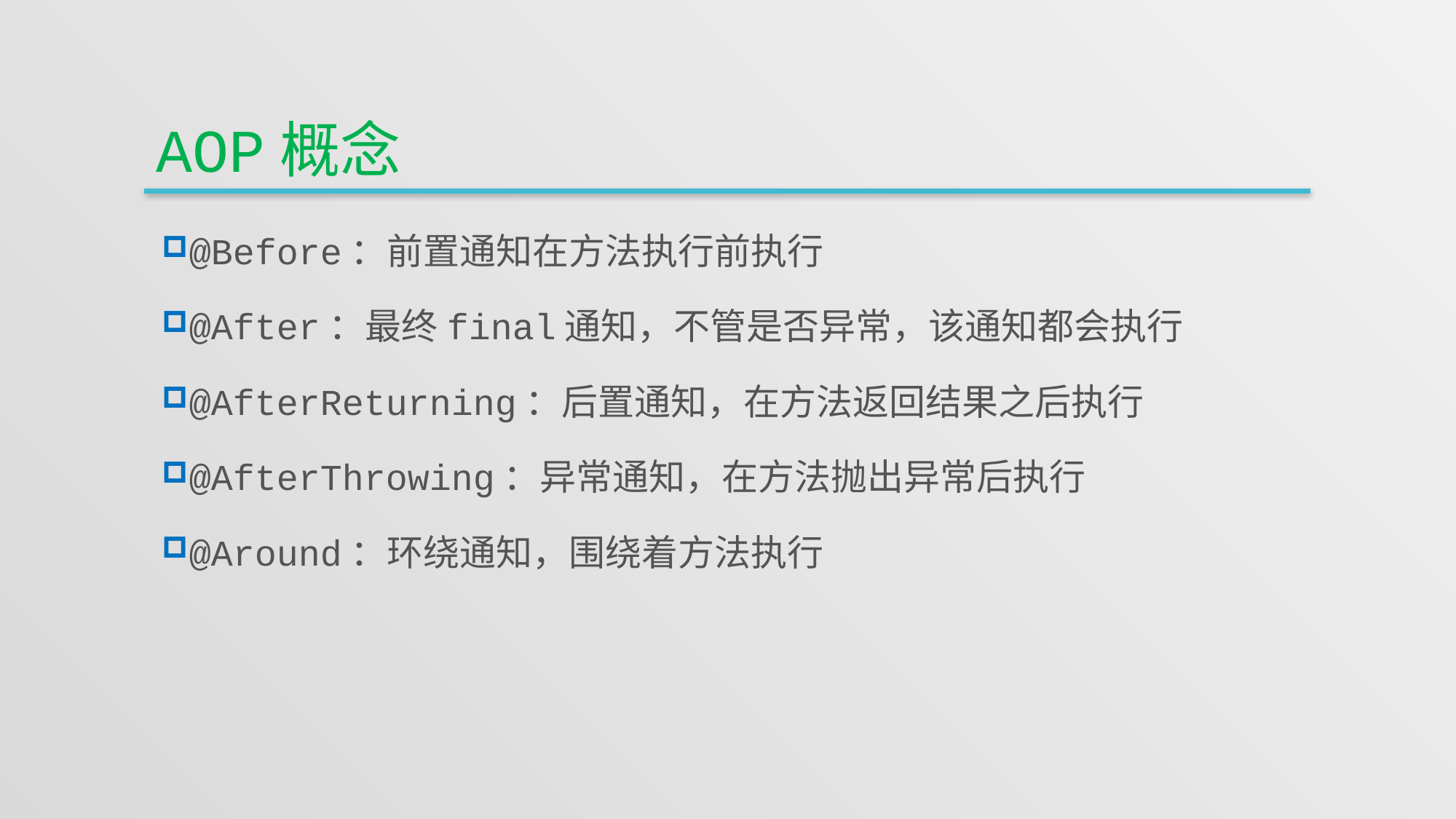

# AOP概念
@Before：前置通知在方法执行前执行
@After：最终final通知，不管是否异常，该通知都会执行
@AfterReturning：后置通知，在方法返回结果之后执行
@AfterThrowing：异常通知，在方法抛出异常后执行
@Around：环绕通知，围绕着方法执行